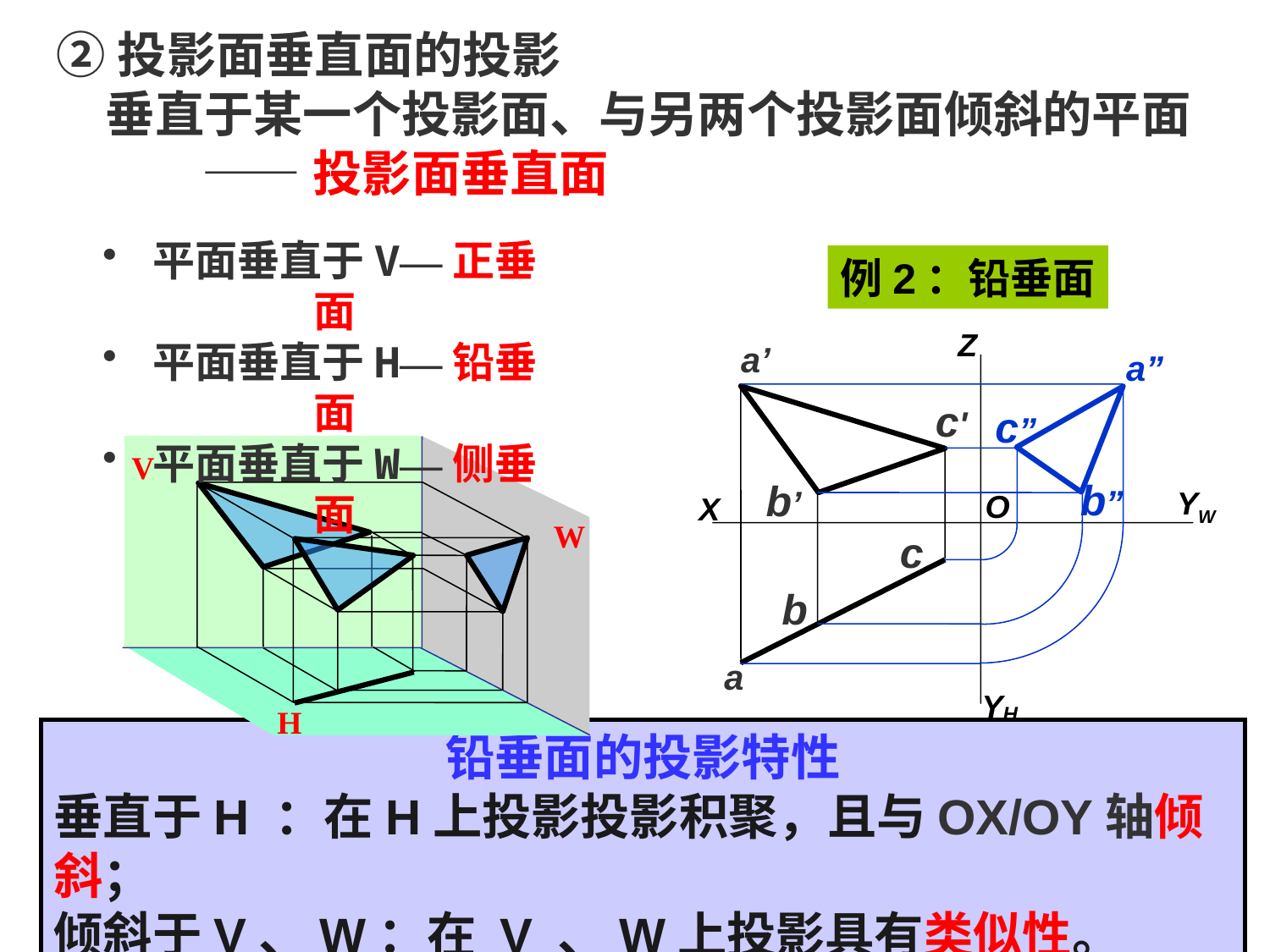

②投影面垂直面的投影
　  垂直于某一个投影面、与另两个投影面倾斜的平面
               ——投影面垂直面
 平面垂直于V—正垂面
 平面垂直于H—铅垂面
 平面垂直于W—侧垂面
例2：铅垂面
Z

 X
YW
O

YH
a’
a”

c'
c”

V

W

H

b”
b’

c

b

a

铅垂面的投影特性
垂直于H ：在H上投影投影积聚，且与OX/OY轴倾斜；
倾斜于V、W：在 V 、W上投影具有类似性。
13